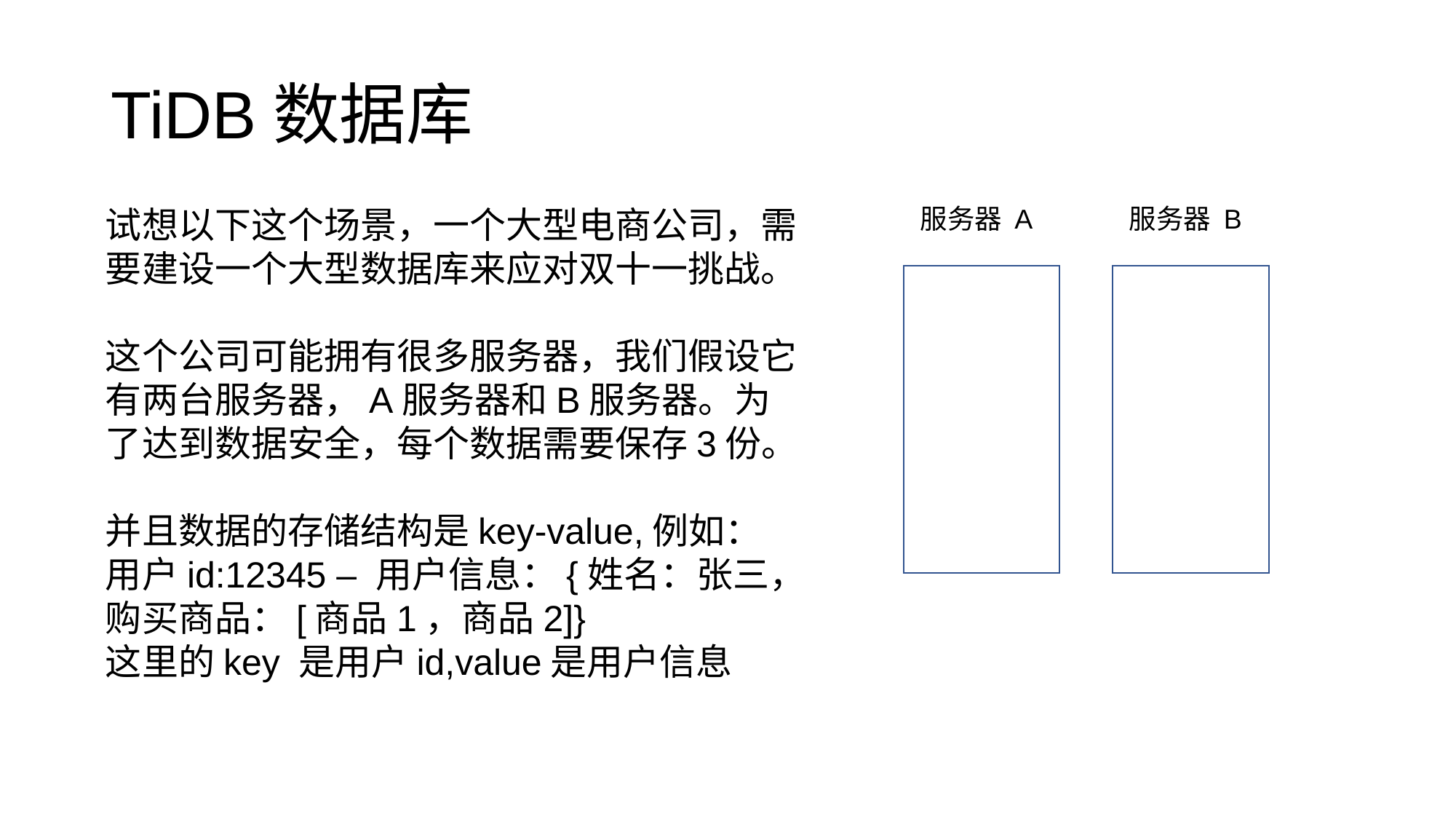

# TiDB数据库
服务器 A
服务器 B
试想以下这个场景，一个大型电商公司，需要建设一个大型数据库来应对双十一挑战。

这个公司可能拥有很多服务器，我们假设它有两台服务器，A服务器和B服务器。为了达到数据安全，每个数据需要保存3份。

并且数据的存储结构是key-value,例如：
用户id:12345 – 用户信息：{姓名：张三，购买商品：[商品1，商品2]}
这里的key 是用户id,value是用户信息